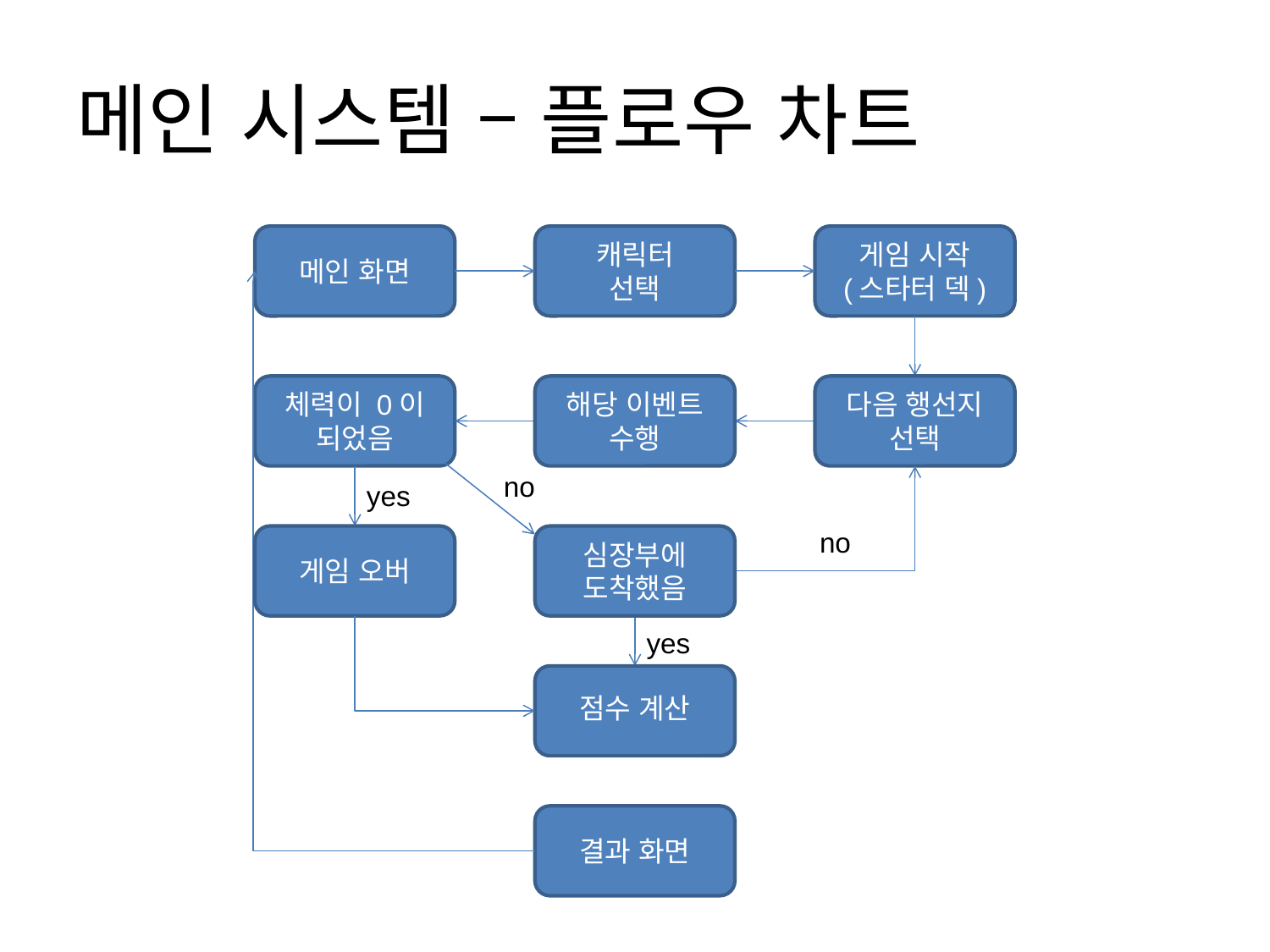

# 메인 시스템 – 플로우 차트
메인 화면
캐릭터
선택
게임 시작
(스타터 덱)
체력이 0이
되었음
해당 이벤트
수행
다음 행선지
선택
no
yes
no
게임 오버
심장부에
도착했음
yes
점수 계산
결과 화면